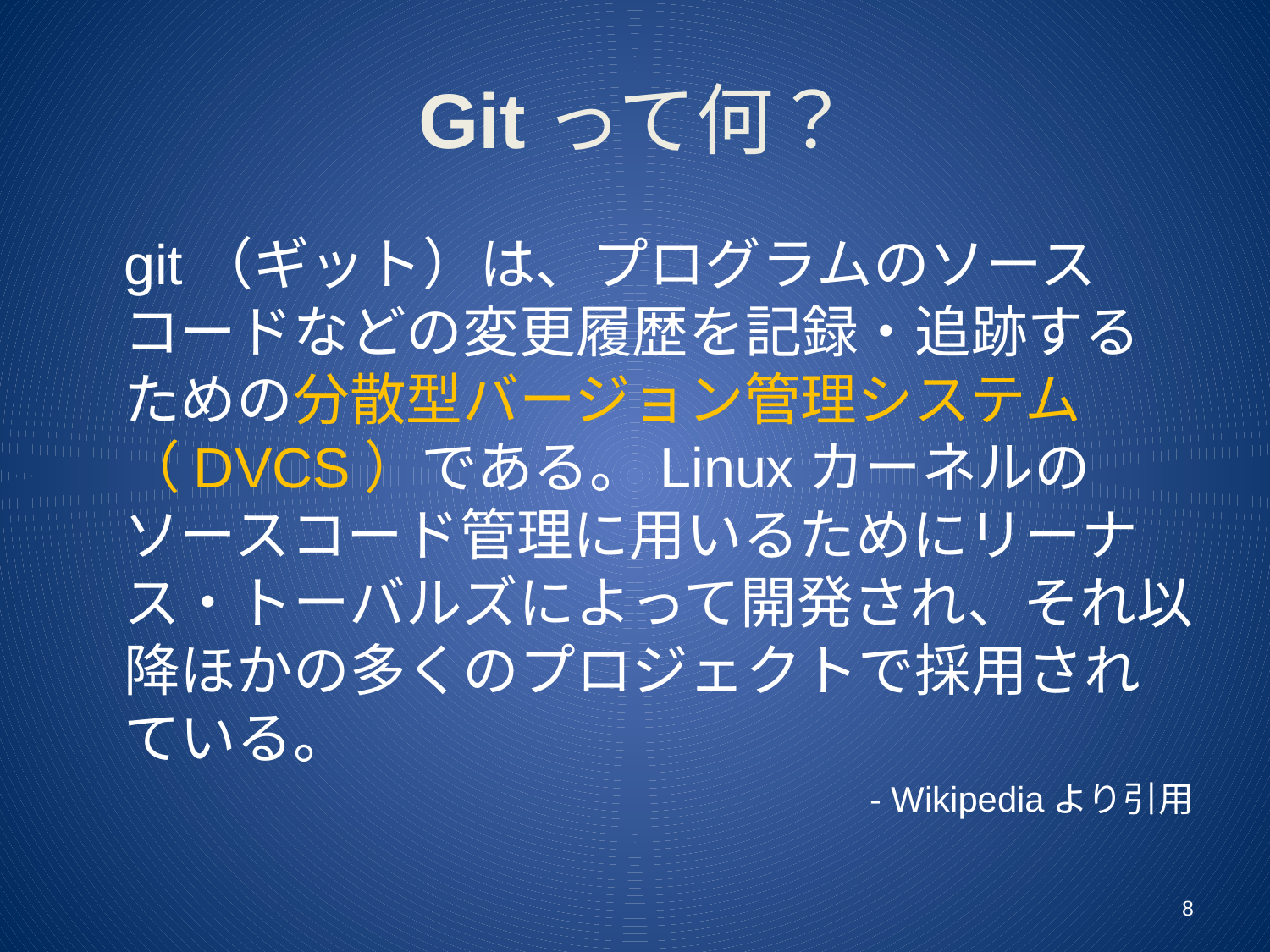

# Gitって何？
	git（ギット）は、プログラムのソースコードなどの変更履歴を記録・追跡するための分散型バージョン管理システム（DVCS）である。Linuxカーネルのソースコード管理に用いるためにリーナス・トーバルズによって開発され、それ以降ほかの多くのプロジェクトで採用されている。
- Wikipediaより引用
8